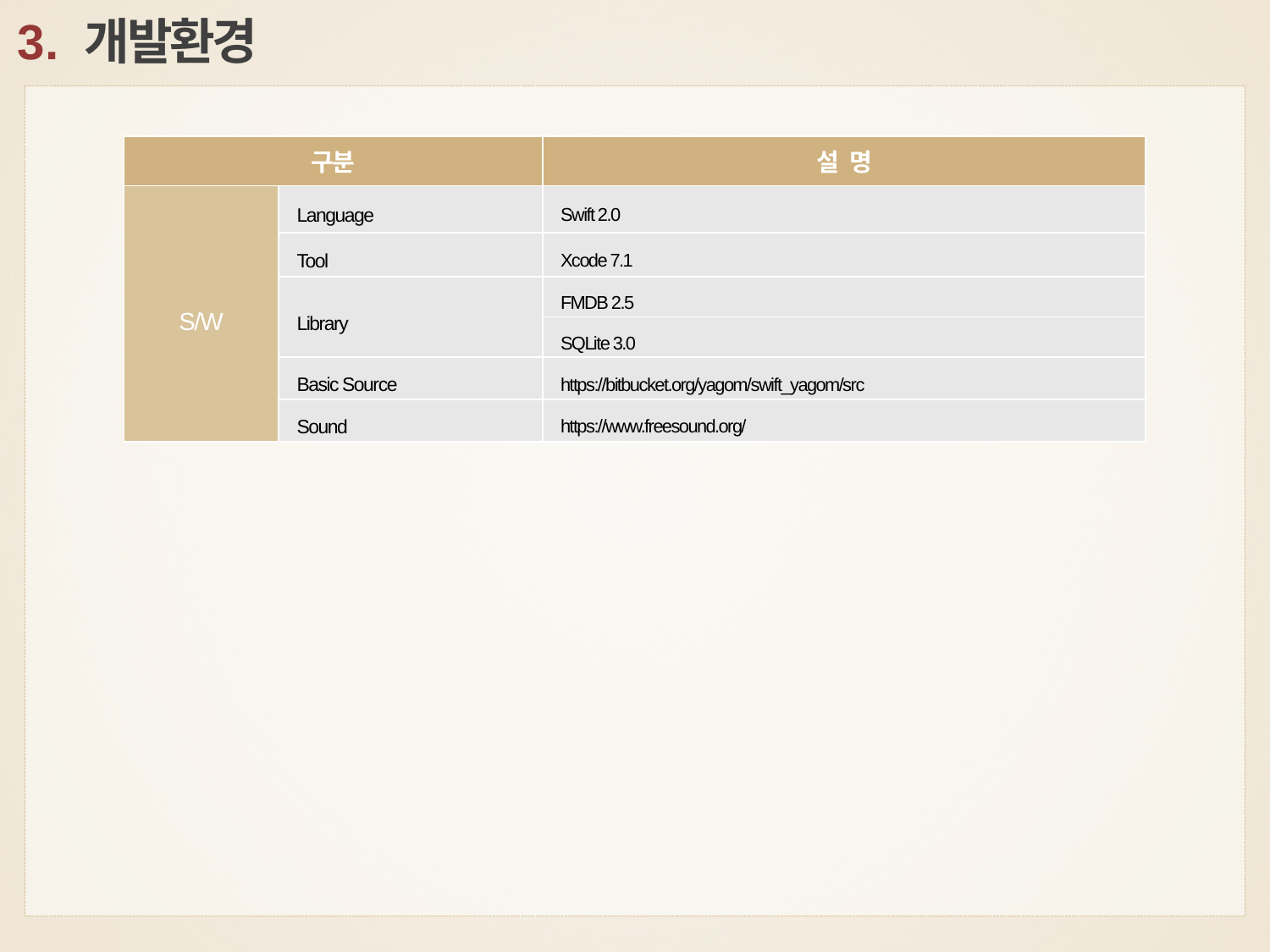

3. 개발환경

| 구분 |  | 설 명 |
| --- | --- | --- |
| S/W | Language | Swift 2.0 |
|  | Tool | Xcode 7.1 |
|  | Library | FMDB 2.5 |
|  |  | SQLite 3.0 |
|  | Basic Source | https://bitbucket.org/yagom/swift\_yagom/src |
|  | Sound | https://www.freesound.org/ |